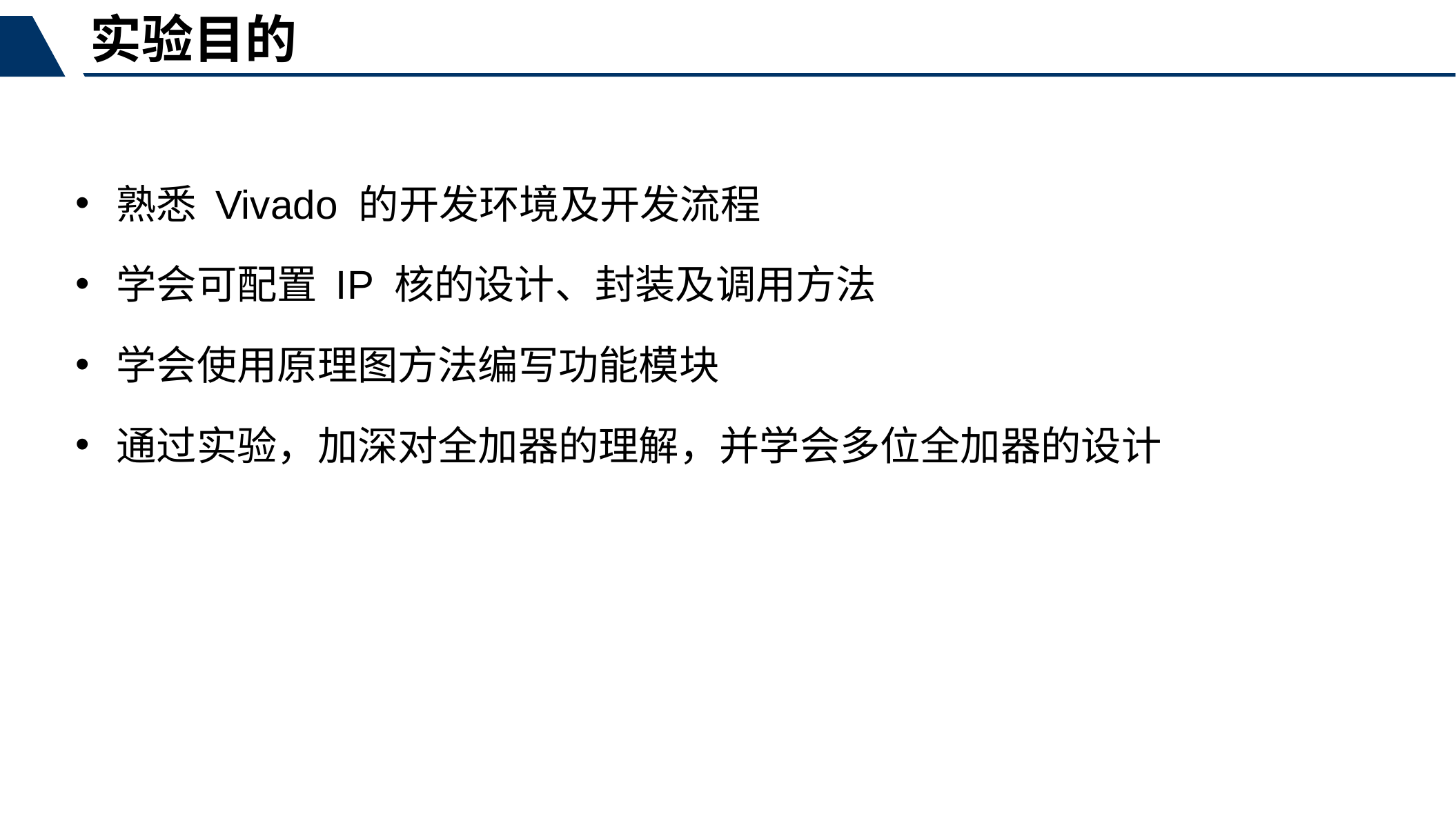

实验目的

熟悉 Vivado 的开发环境及开发流程
学会可配置 IP 核的设计、封装及调用方法
学会使用原理图方法编写功能模块
通过实验，加深对全加器的理解，并学会多位全加器的设计